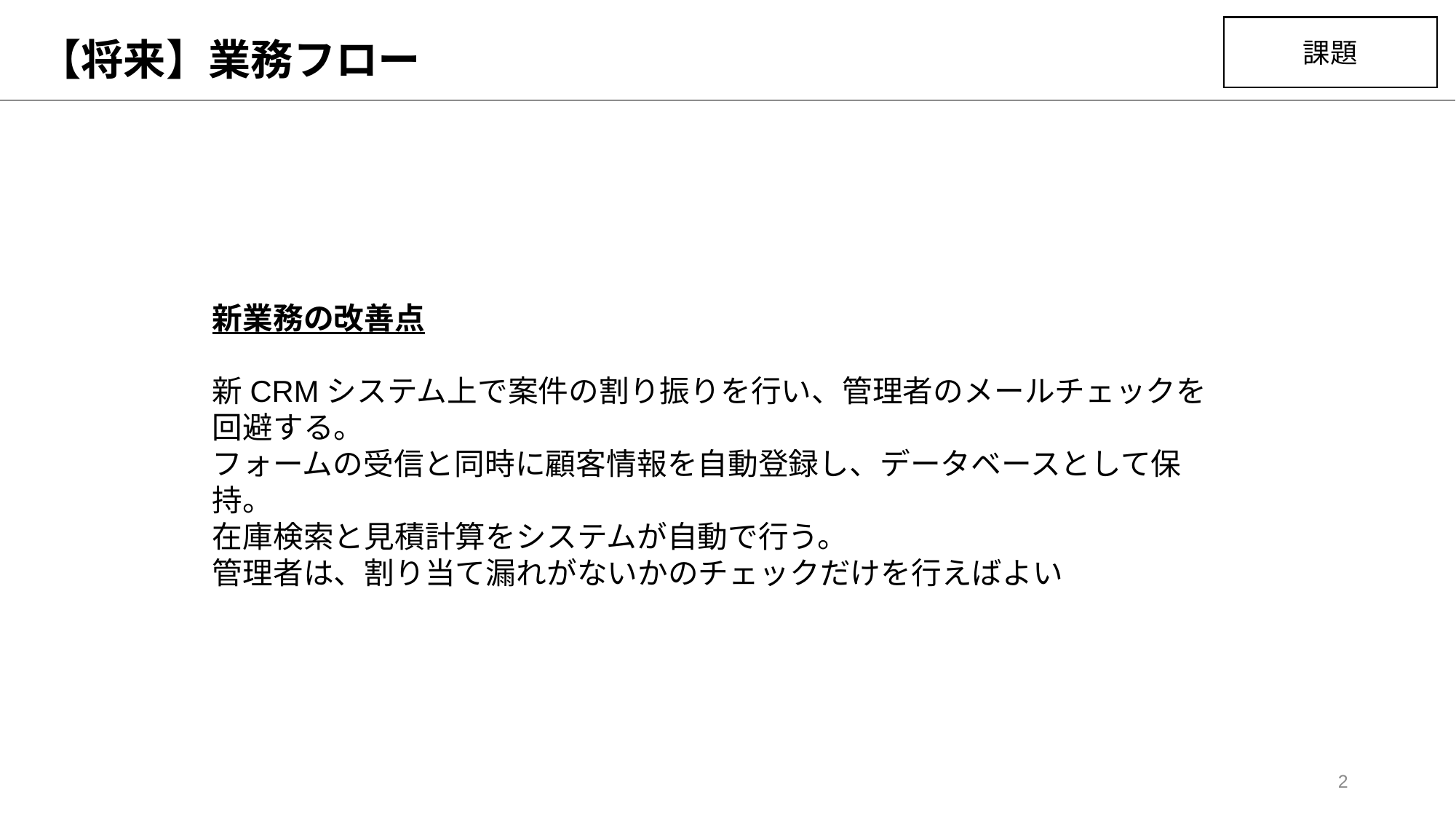

課題
# 【将来】業務フロー
新業務の改善点

新CRMシステム上で案件の割り振りを行い、管理者のメールチェックを回避する。
フォームの受信と同時に顧客情報を自動登録し、データベースとして保持。
在庫検索と見積計算をシステムが自動で行う。
管理者は、割り当て漏れがないかのチェックだけを行えばよい
2